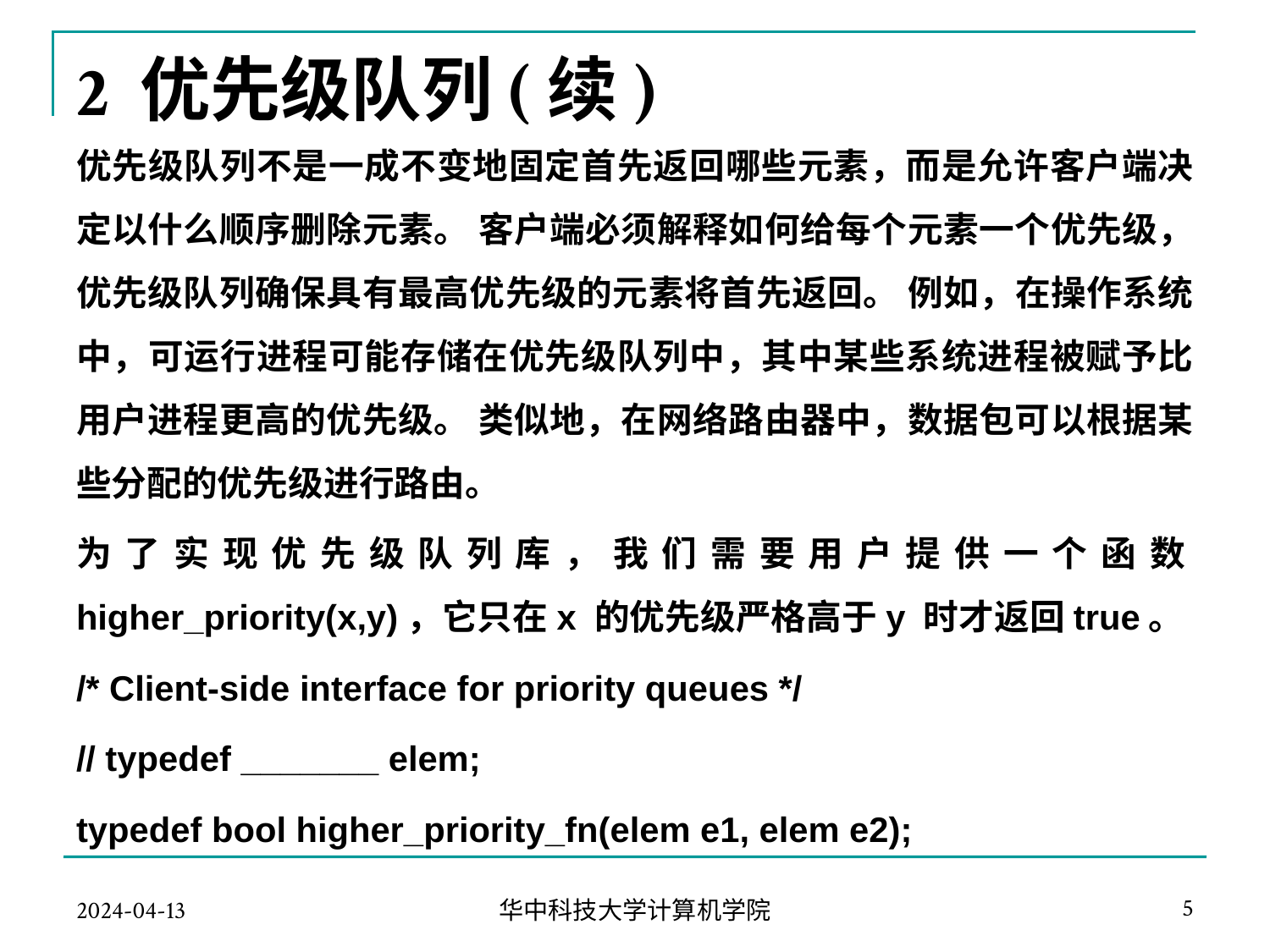

# 2 优先级队列(续)
优先级队列不是一成不变地固定首先返回哪些元素，而是允许客户端决定以什么顺序删除元素。 客户端必须解释如何给每个元素一个优先级，优先级队列确保具有最高优先级的元素将首先返回。 例如，在操作系统中，可运行进程可能存储在优先级队列中，其中某些系统进程被赋予比用户进程更高的优先级。 类似地，在网络路由器中，数据包可以根据某些分配的优先级进行路由。
为了实现优先级队列库，我们需要用户提供一个函数higher_priority(x,y)，它只在x 的优先级严格高于y 时才返回true。
/* Client-side interface for priority queues */
// typedef _______ elem;
typedef bool higher_priority_fn(elem e1, elem e2);
2024-04-13
5
华中科技大学计算机学院